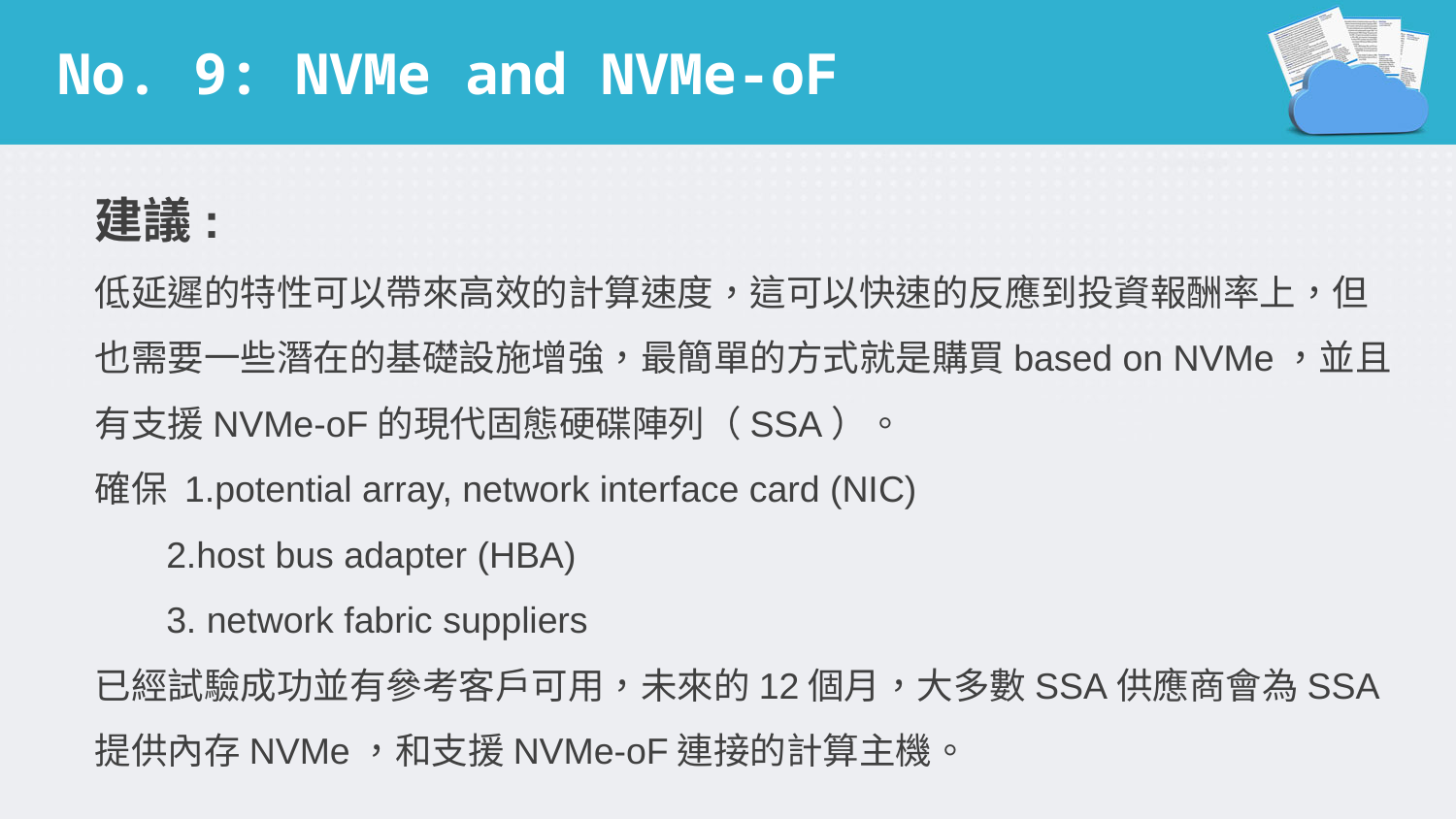

# No. 9: NVMe and NVMe-oF
建議:
低延遲的特性可以帶來高效的計算速度，這可以快速的反應到投資報酬率上，但也需要一些潛在的基礎設施增強，最簡單的方式就是購買based on NVMe，並且有支援NVMe-oF的現代固態硬碟陣列（SSA）。
確保 1.potential array, network interface card (NIC)
       2.host bus adapter (HBA)
       3. network fabric suppliers
已經試驗成功並有參考客戶可用，未來的12個月，大多數SSA供應商會為SSA提供內存NVMe，和支援NVMe-oF連接的計算主機。
敏捷性和生產率的提高。他們通過分析IT和業務數據，從而獲得收益

■

關於用戶交互，業務活動和支持IT系統行為的見解。

服務改善和成本降低。他們通過大大節省時間和精力來做到這一點

■

確定正常運行時間和性能問題的原因。行為預測通知

預測可以支持資源優化工作。

風險緩解。他們通過分析監視，配置和服務台數據來做到這一點。他們

■

從操作和安全角度識別異常。

競爭差異/破壞。他們通過對市場的快速響應來做到這一點

和基於機器的班次分析得出的最終用戶需求。